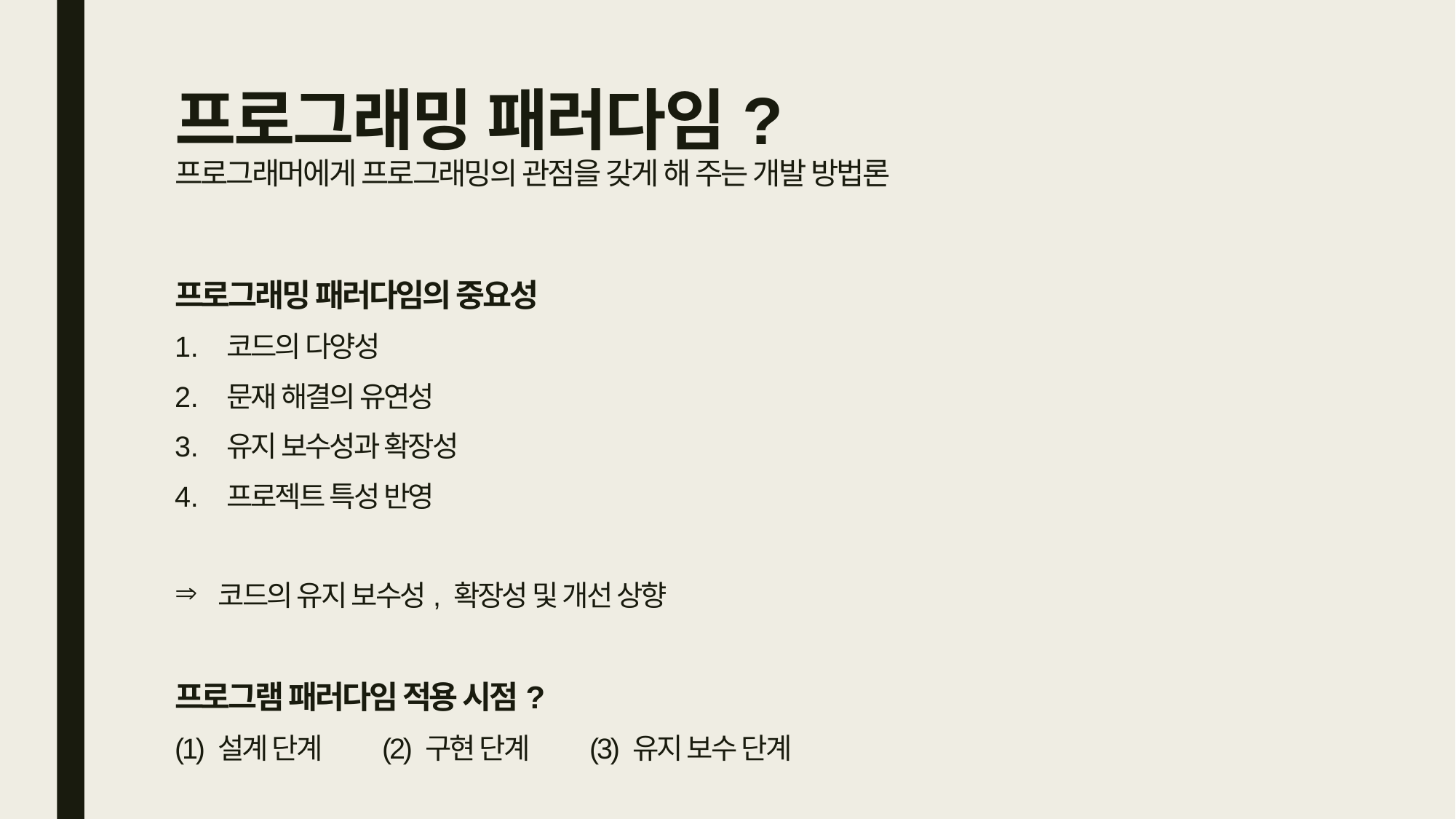

# 프로그래밍 패러다임? 프로그래머에게 프로그래밍의 관점을 갖게 해 주는 개발 방법론
프로그래밍 패러다임의 중요성
코드의 다양성
문재 해결의 유연성
유지 보수성과 확장성
프로젝트 특성 반영

코드의 유지 보수성, 확장성 및 개선 상향

프로그램 패러다임 적용 시점?
(1) 설계 단계	(2) 구현 단계	(3) 유지 보수 단계